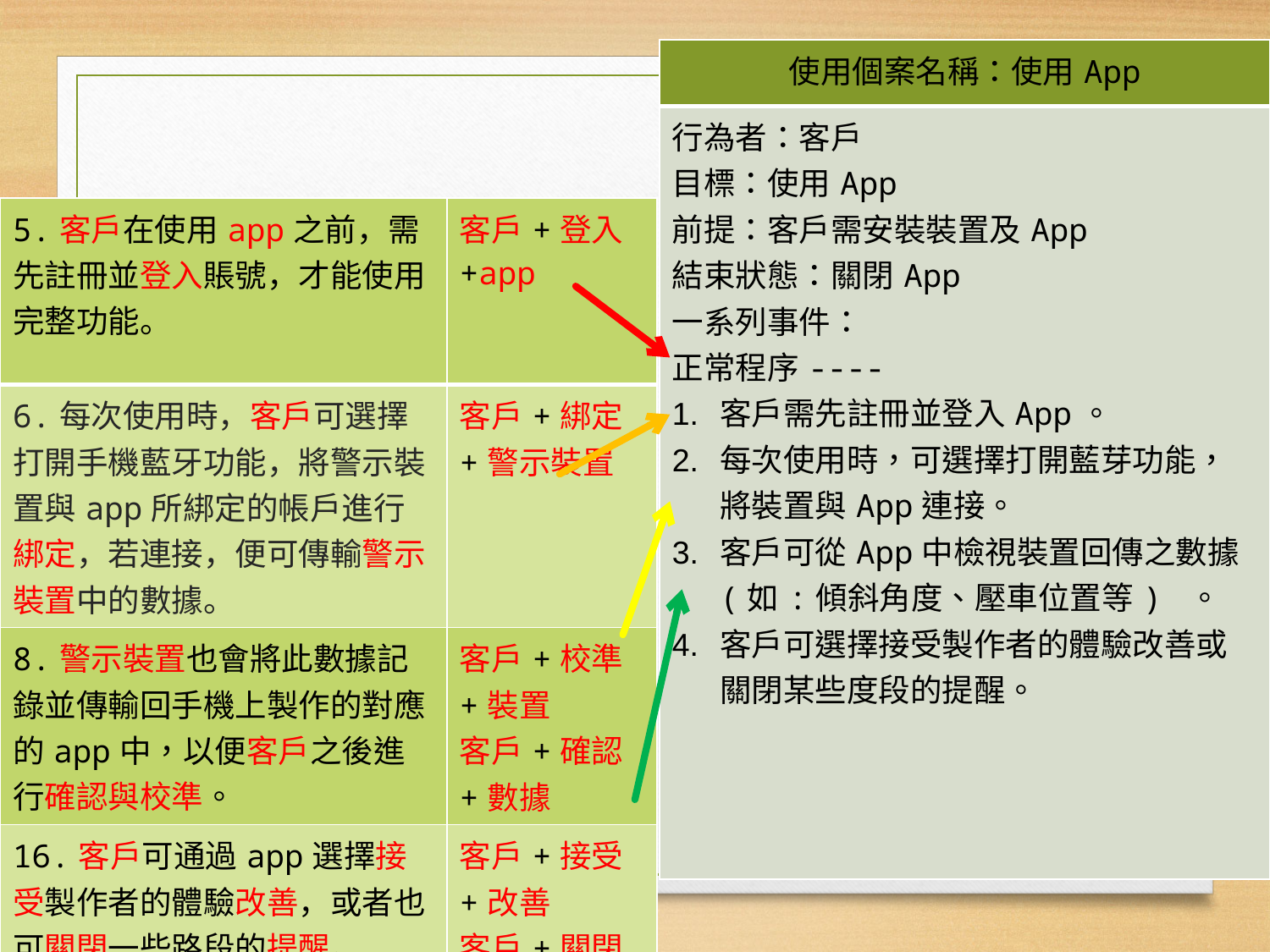

| 使用個案名稱：使用App |
| --- |
| 行為者：客戶 目標：使用App 前提：客戶需安裝裝置及App 結束狀態：關閉App 一系列事件： 正常程序---- 客戶需先註冊並登入App。 每次使用時，可選擇打開藍芽功能，將裝置與App連接。 客戶可從App中檢視裝置回傳之數據(如:傾斜角度、壓車位置等) 。 客戶可選擇接受製作者的體驗改善或關閉某些度段的提醒。 |
| 5.客戶在使用app之前，需先註冊並登入賬號，才能使用完整功能。 | 客戶+登入+app |
| --- | --- |
| 6.每次使用時，客戶可選擇打開手機藍牙功能，將警示裝置與app所綁定的帳戶進行綁定，若連接，便可傳輸警示裝置中的數據。 | 客戶+綁定+警示裝置 |
| 8.警示裝置也會將此數據記錄並傳輸回手機上製作的對應的app中，以便客戶之後進行確認與校準。 | 客戶+校準+裝置 客戶+確認+數據 |
| 16.客戶可通過app選擇接受製作者的體驗改善，或者也可關閉一些路段的提醒。 | 客戶+接受+改善 客戶+關閉+提醒 |
19